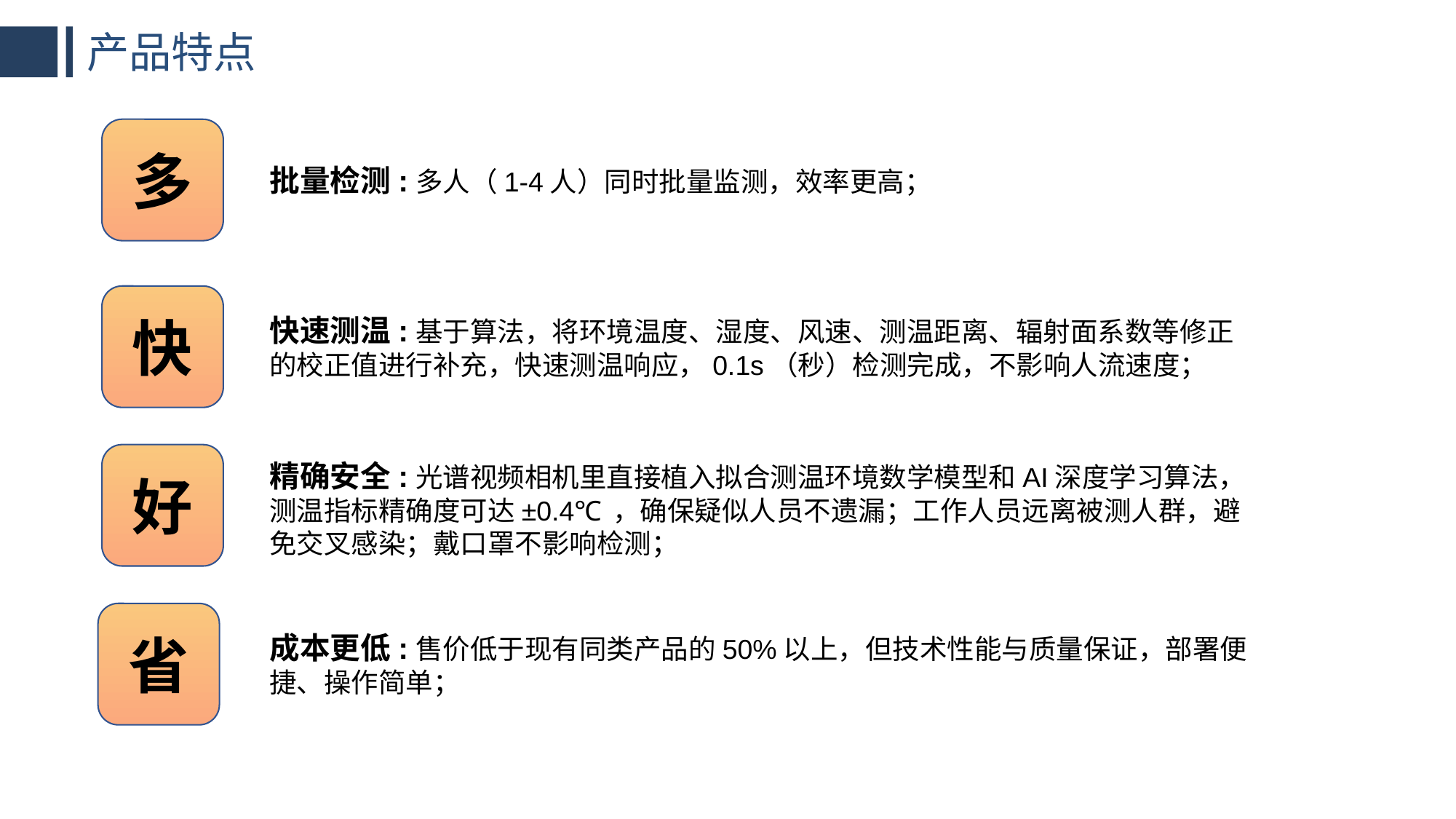

产品特点

多
批量检测:多人（1-4人）同时批量监测，效率更高；
快
快速测温:基于算法，将环境温度、湿度、风速、测温距离、辐射面系数等修正的校正值进行补充，快速测温响应，0.1s（秒）检测完成，不影响人流速度；
好
精确安全:光谱视频相机里直接植入拟合测温环境数学模型和AI深度学习算法，测温指标精确度可达±0.4℃，确保疑似人员不遗漏；工作人员远离被测人群，避免交叉感染；戴口罩不影响检测；
省
成本更低:售价低于现有同类产品的50%以上，但技术性能与质量保证，部署便捷、操作简单；